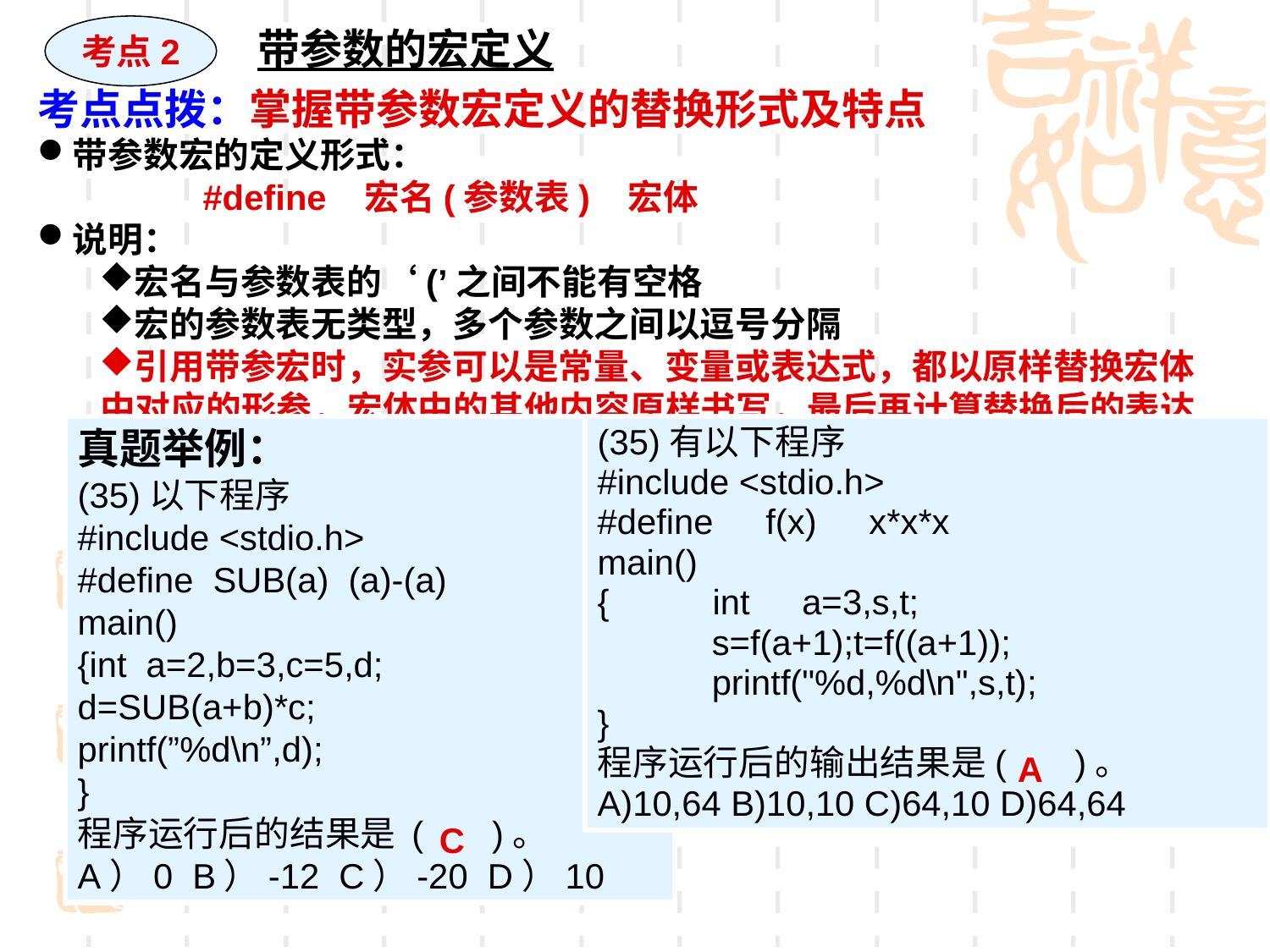

考点2
带参数的宏定义
考点点拨：掌握带参数宏定义的替换形式及特点
带参数宏的定义形式：
                 #define   宏名(参数表)   宏体
说明：
宏名与参数表的‘(’之间不能有空格
宏的参数表无类型，多个参数之间以逗号分隔
引用带参宏时，实参可以是常量、变量或表达式，都以原样替换宏体中对应的形参，宏体中的其他内容原样书写，最后再计算替换后的表达式。千万不能将实参表达式计算后再替换。
真题举例：
(35)以下程序
#include <stdio.h>
#define  SUB(a)  (a)-(a)
main()
{int  a=2,b=3,c=5,d;
d=SUB(a+b)*c;
printf(”%d\n”,d);
}
程序运行后的结果是 (       )。
A）0  B）-12  C）-20  D）10
(35)有以下程序
#include <stdio.h>
#define　f(x)　x*x*x
main()
{　　  int　a=3,s,t;
　　　s=f(a+1);t=f((a+1));
　　　printf("%d,%d\n",s,t);
}
程序运行后的输出结果是(       )。
A)10,64 B)10,10 C)64,10 D)64,64
A
C